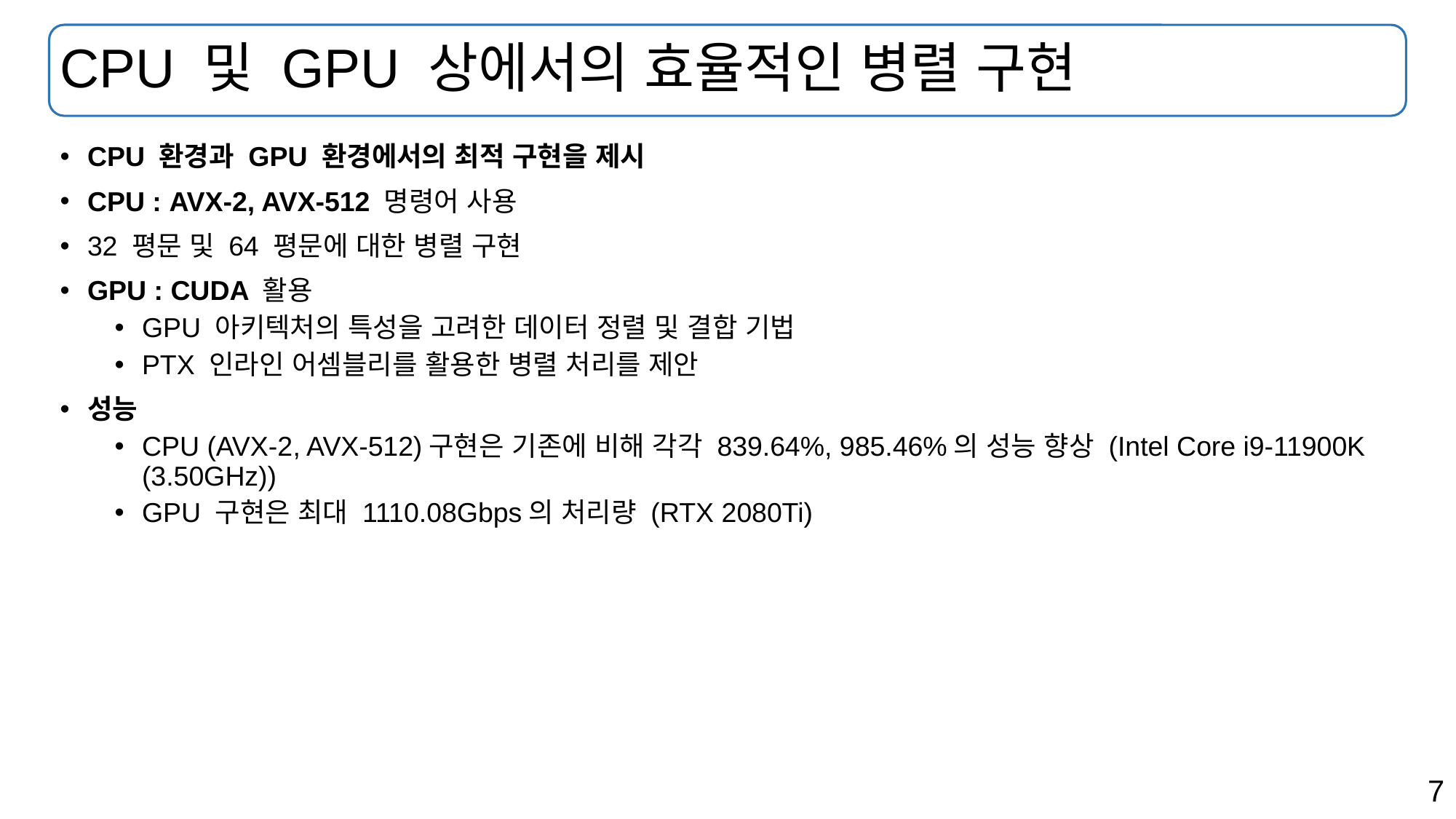

# CPU 및 GPU 상에서의 효율적인 병렬 구현
CPU 환경과 GPU 환경에서의 최적 구현을 제시
CPU : AVX-2, AVX-512 명령어 사용
32 평문 및 64 평문에 대한 병렬 구현
GPU : CUDA 활용
GPU 아키텍처의 특성을 고려한 데이터 정렬 및 결합 기법
PTX 인라인 어셈블리를 활용한 병렬 처리를 제안
성능
CPU (AVX-2, AVX-512)구현은 기존에 비해 각각 839.64%, 985.46%의 성능 향상 (Intel Core i9-11900K (3.50GHz))
GPU 구현은 최대 1110.08Gbps의 처리량 (RTX 2080Ti)